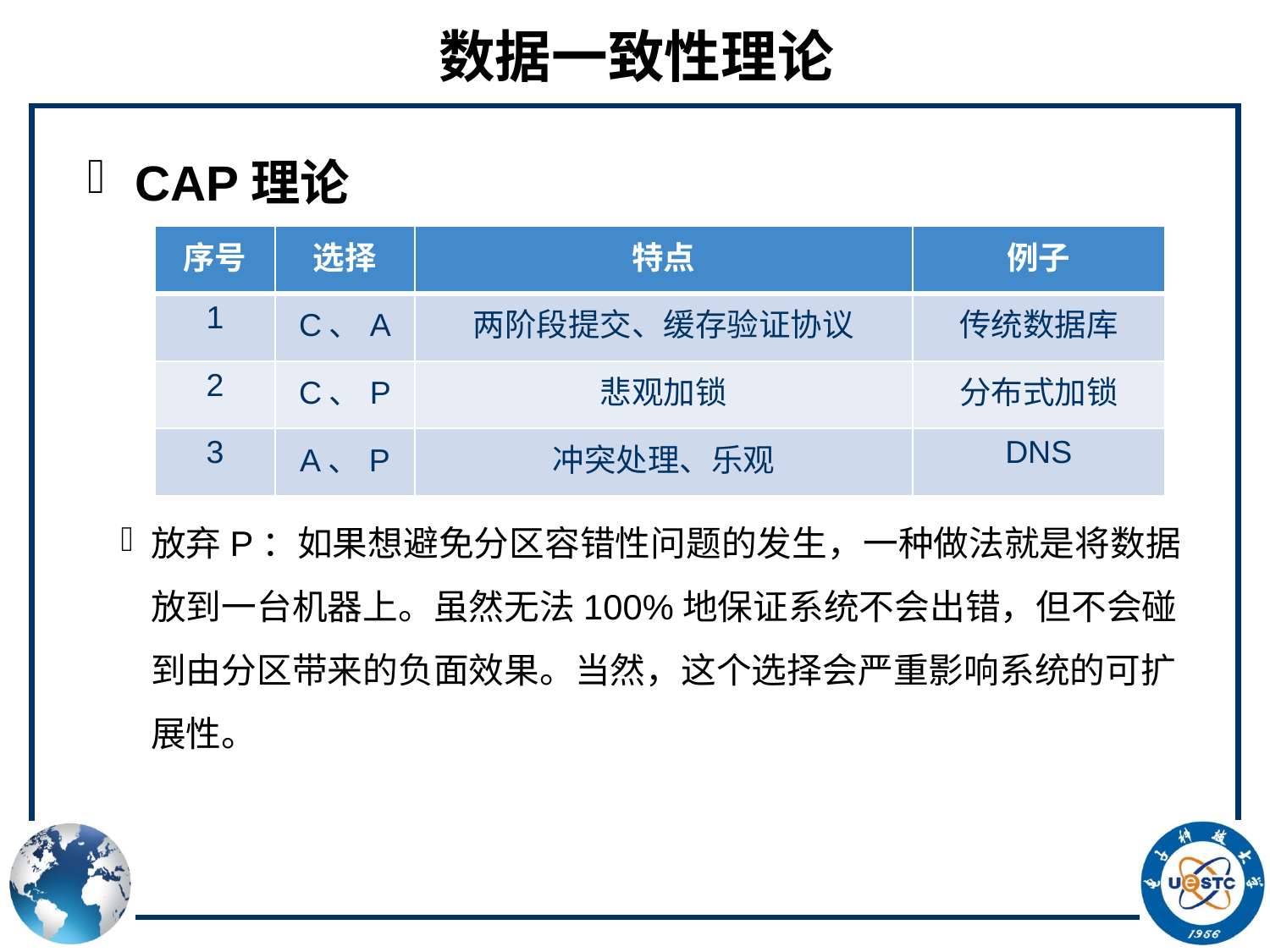

# 数据一致性理论
CAP理论

放弃P：如果想避免分区容错性问题的发生，一种做法就是将数据放到一台机器上。虽然无法100%地保证系统不会出错，但不会碰到由分区带来的负面效果。当然，这个选择会严重影响系统的可扩展性。
| 序号 | 选择 | 特点 | 例子 |
| --- | --- | --- | --- |
| 1 | C、A | 两阶段提交、缓存验证协议 | 传统数据库 |
| 2 | C、P | 悲观加锁 | 分布式加锁 |
| 3 | A、P | 冲突处理、乐观 | DNS |